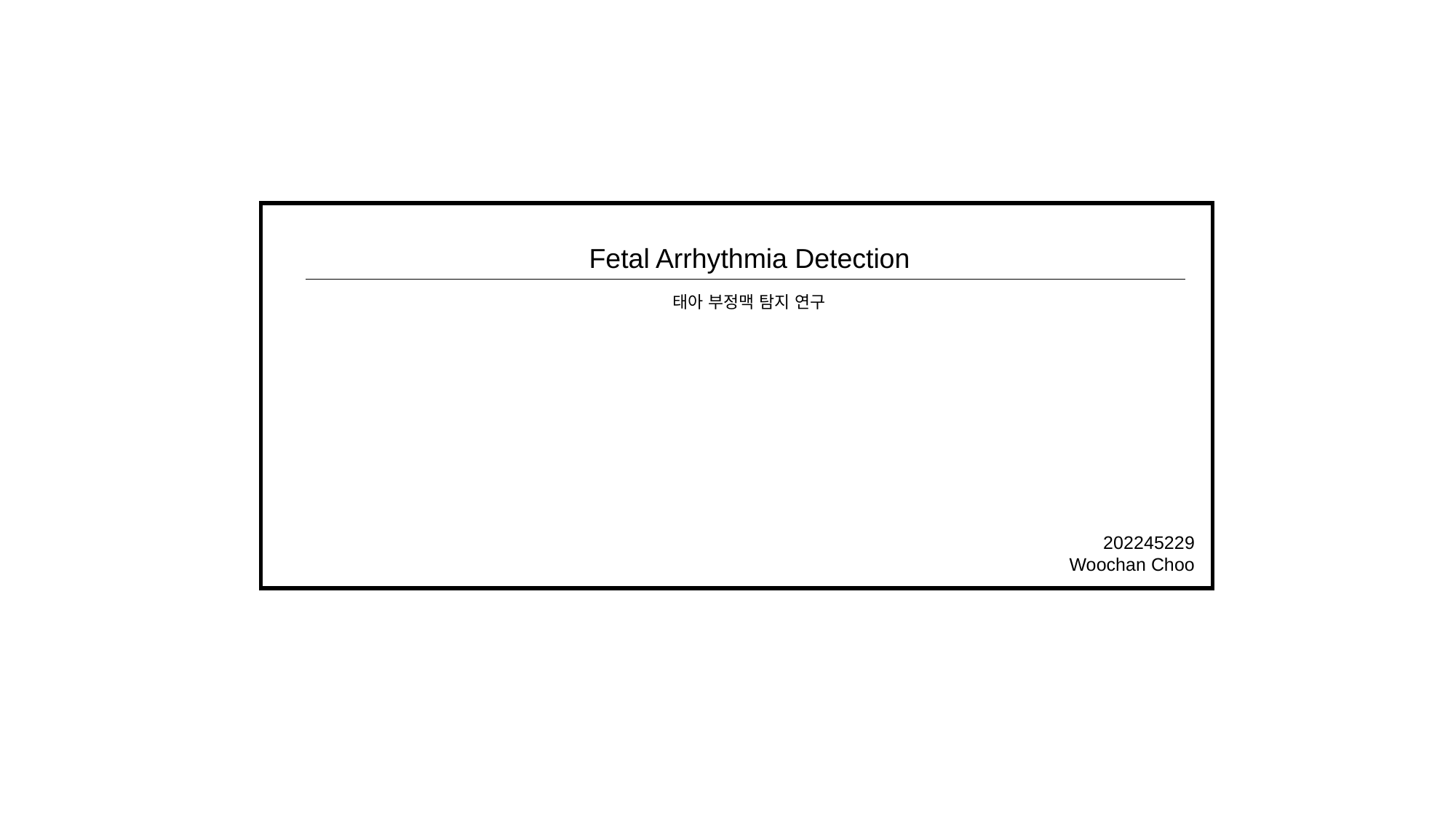

Fetal Arrhythmia Detection
태아 부정맥 탐지 연구
202245229
		Woochan Choo